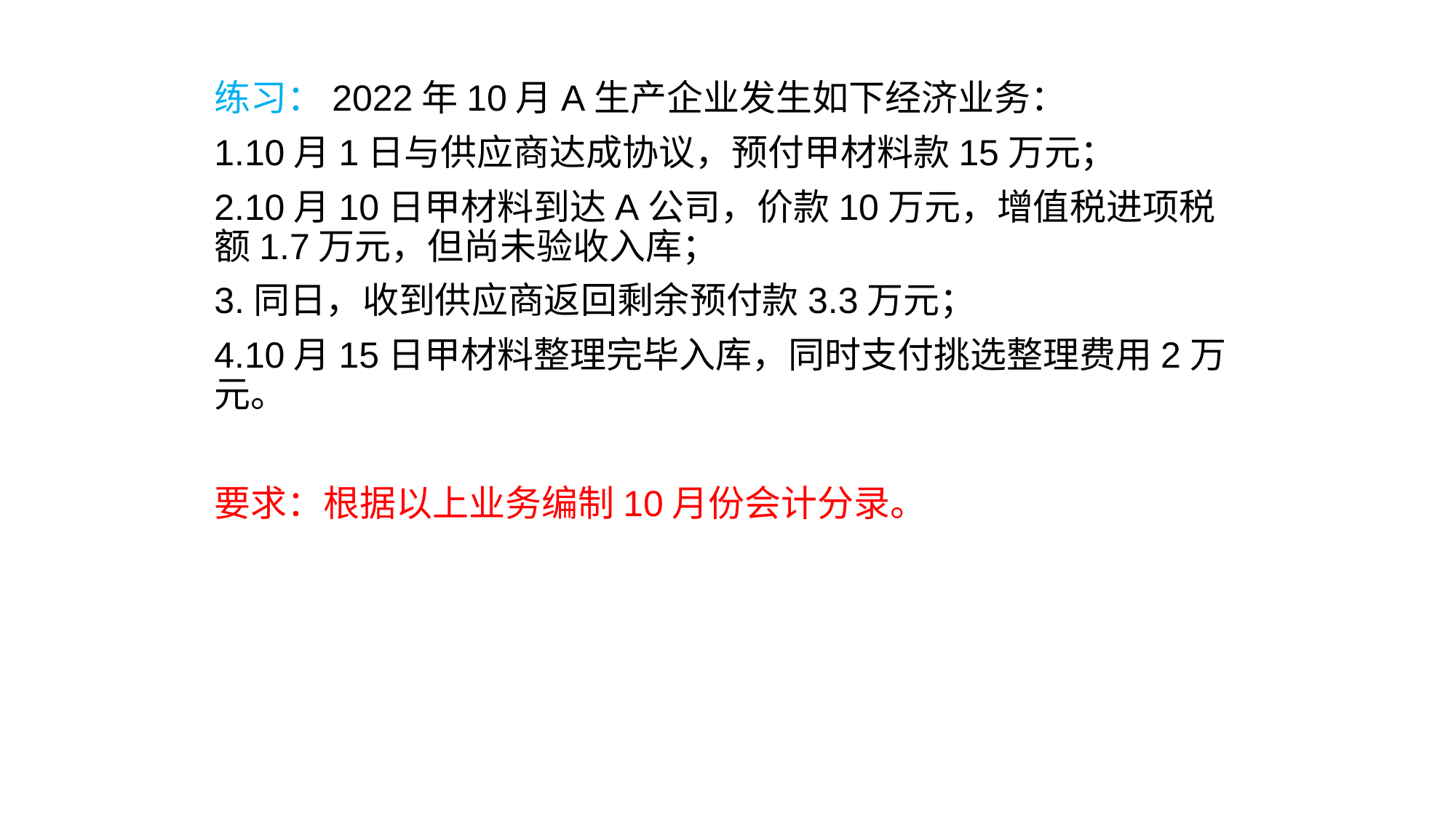

练习：2022年10月A生产企业发生如下经济业务：
1.10月1日与供应商达成协议，预付甲材料款15万元；
2.10月10日甲材料到达A公司，价款10万元，增值税进项税额1.7万元，但尚未验收入库；
3.同日，收到供应商返回剩余预付款3.3万元；
4.10月15日甲材料整理完毕入库，同时支付挑选整理费用2万元。

要求：根据以上业务编制10月份会计分录。